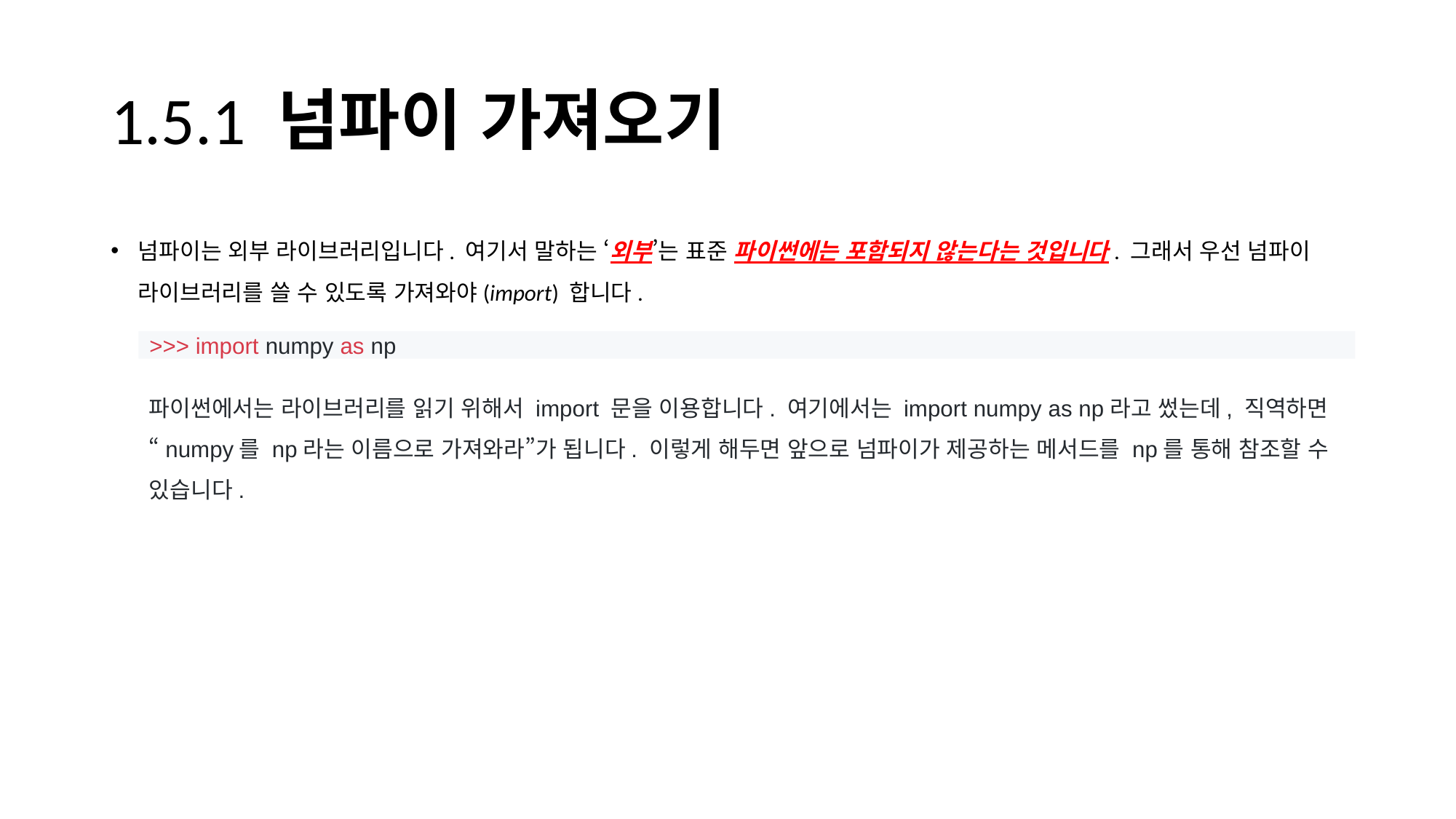

# 1.5.1 넘파이 가져오기
넘파이는 외부 라이브러리입니다. 여기서 말하는 ‘외부’는 표준 파이썬에는 포함되지 않는다는 것입니다. 그래서 우선 넘파이 라이브러리를 쓸 수 있도록 가져와야(import) 합니다.
>>> import numpy as np
파이썬에서는 라이브러리를 읽기 위해서 import 문을 이용합니다. 여기에서는 import numpy as np라고 썼는데, 직역하면 “numpy를 np라는 이름으로 가져와라”가 됩니다. 이렇게 해두면 앞으로 넘파이가 제공하는 메서드를 np를 통해 참조할 수 있습니다.